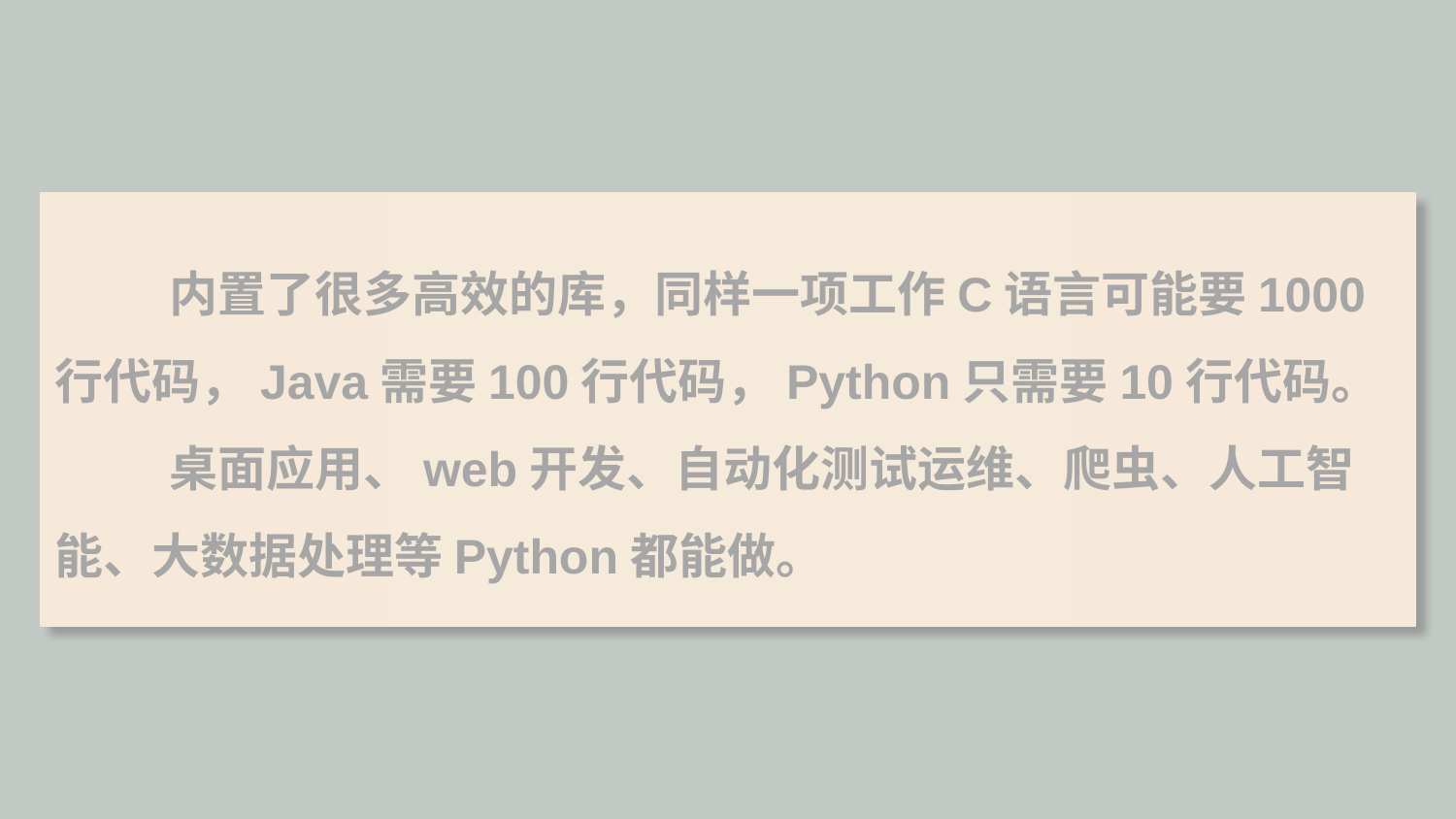

内置了很多高效的库，同样一项工作C语言可能要1000行代码，Java需要100行代码，Python只需要10行代码。
桌面应用、web开发、自动化测试运维、爬虫、人工智能、大数据处理等Python都能做。